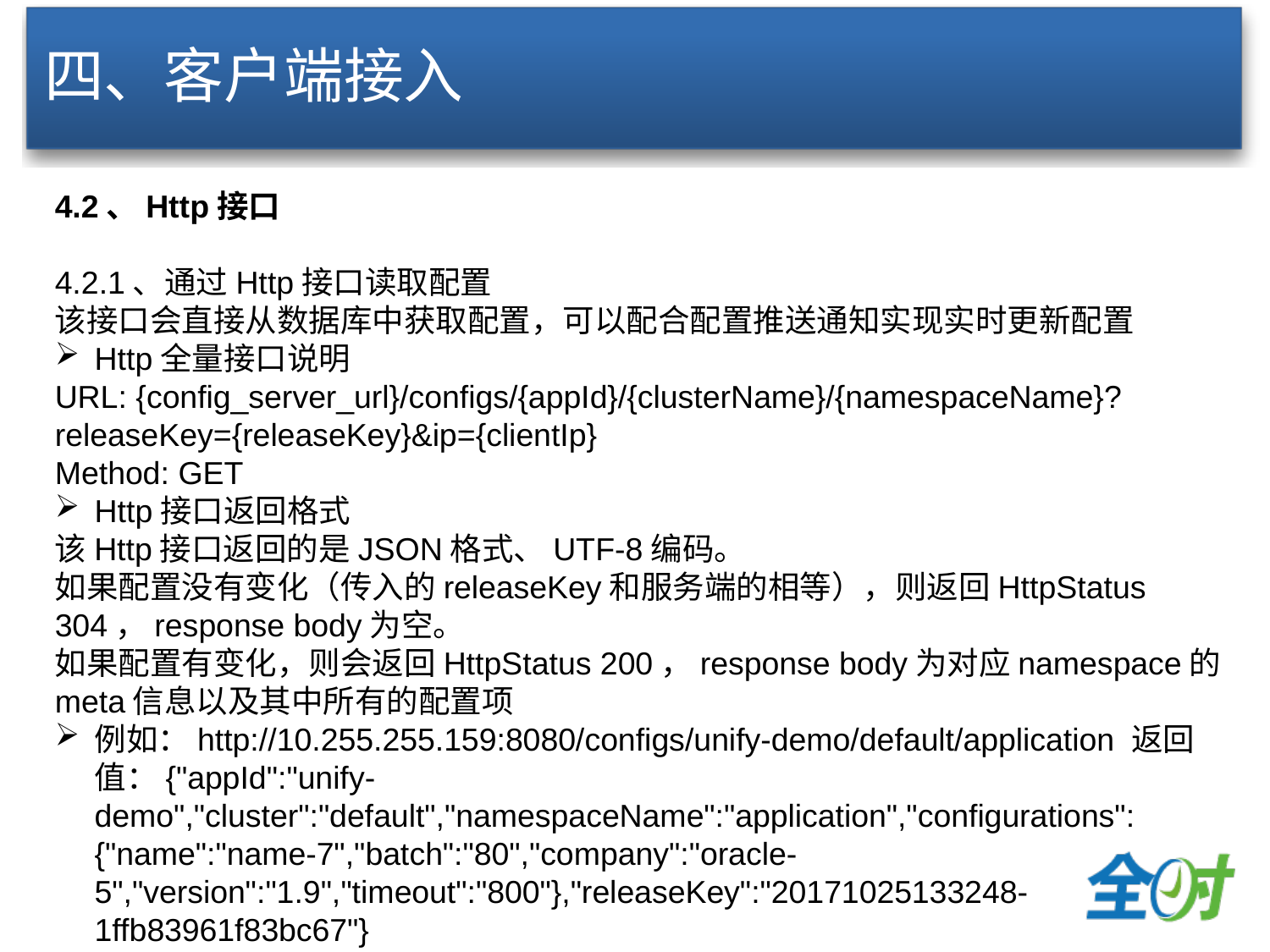

# 四、客户端接入
4.2、Http接口

4.2.1、通过Http接口读取配置
该接口会直接从数据库中获取配置，可以配合配置推送通知实现实时更新配置
Http全量接口说明
URL: {config_server_url}/configs/{appId}/{clusterName}/{namespaceName}?releaseKey={releaseKey}&ip={clientIp}
Method: GET
Http接口返回格式
该Http接口返回的是JSON格式、UTF-8编码。
如果配置没有变化（传入的releaseKey和服务端的相等），则返回HttpStatus 304，response body为空。
如果配置有变化，则会返回HttpStatus 200，response body为对应namespace的meta信息以及其中所有的配置项
例如：http://10.255.255.159:8080/configs/unify-demo/default/application 返回值：{"appId":"unify-demo","cluster":"default","namespaceName":"application","configurations":{"name":"name-7","batch":"80","company":"oracle-5","version":"1.9","timeout":"800"},"releaseKey":"20171025133248-1ffb83961f83bc67"}